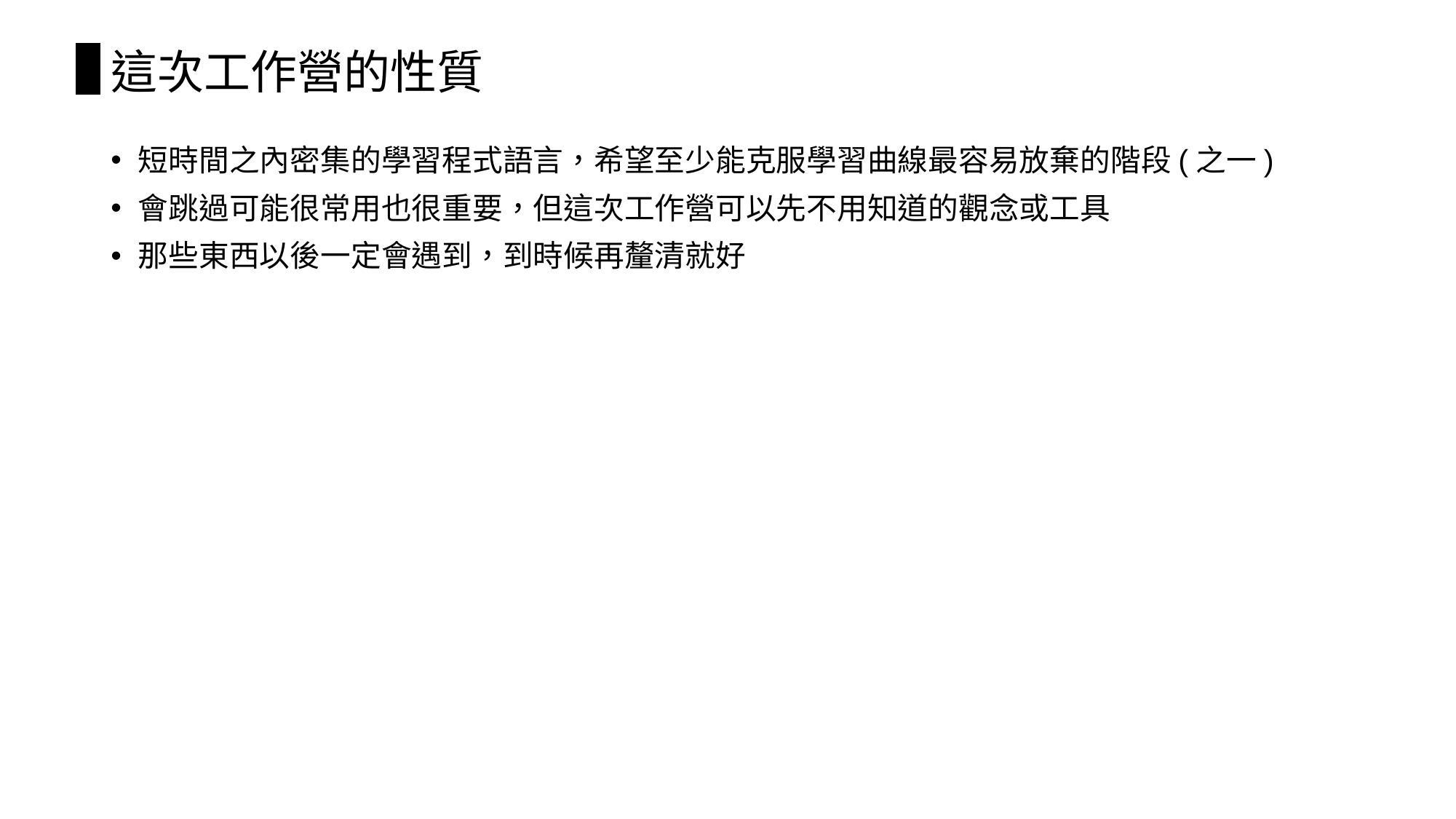

# 這次工作營的性質
短時間之內密集的學習程式語言，希望至少能克服學習曲線最容易放棄的階段(之一)
會跳過可能很常用也很重要，但這次工作營可以先不用知道的觀念或工具
那些東西以後一定會遇到，到時候再釐清就好